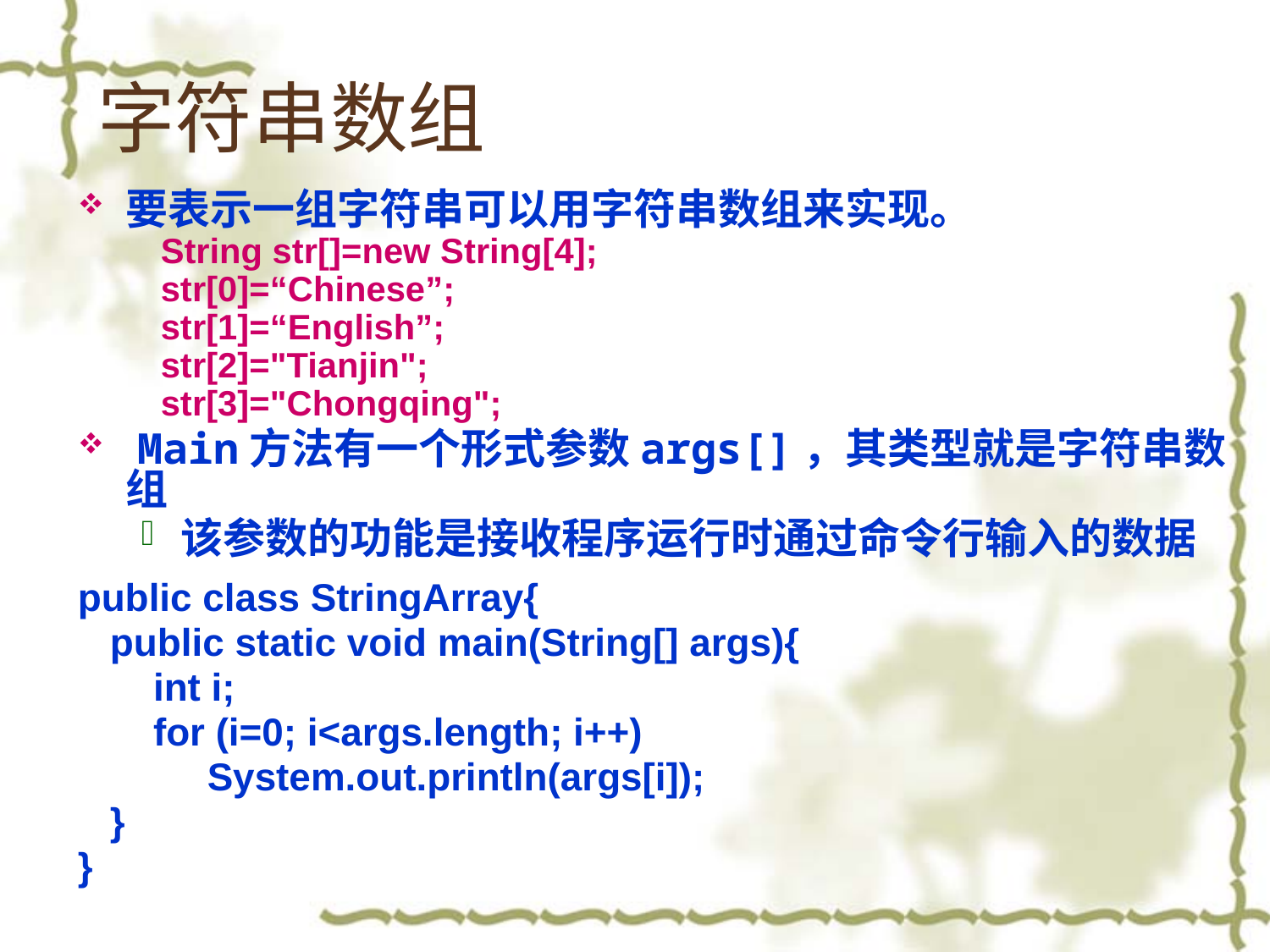

# 字符串数组
要表示一组字符串可以用字符串数组来实现。
  String str[]=new String[4];
  str[0]=“Chinese”;
  str[1]=“English”;
  str[2]="Tianjin";
  str[3]="Chongqing";
 Main方法有一个形式参数args[]，其类型就是字符串数组
该参数的功能是接收程序运行时通过命令行输入的数据
public class StringArray{
   public static void main(String[] args){
       int i;
       for (i=0; i<args.length; i++)
            System.out.println(args[i]);
   }
}